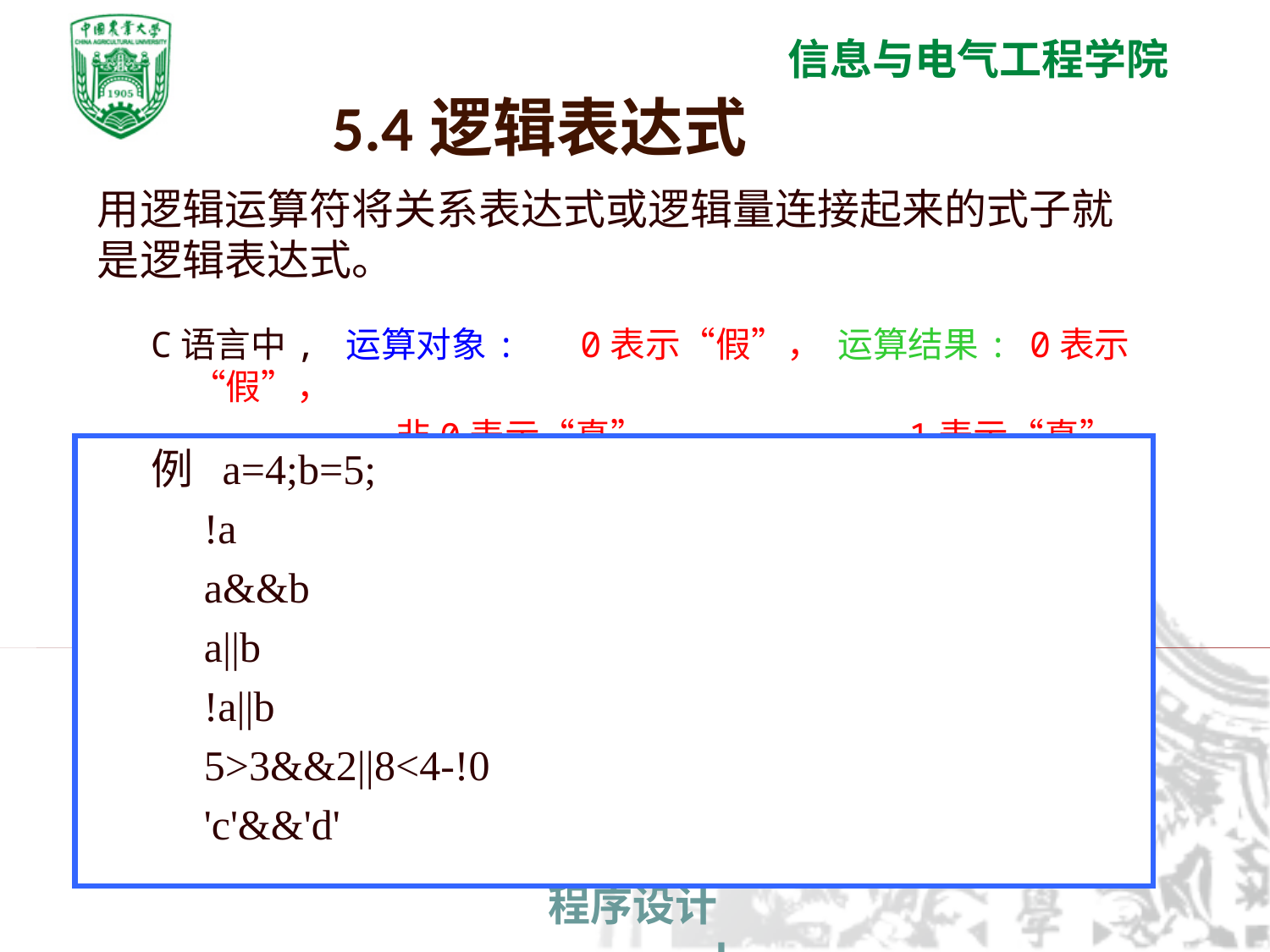

5.4逻辑表达式
用逻辑运算符将关系表达式或逻辑量连接起来的式子就是逻辑表达式。
C语言中, 运算对象:   0表示“假”，  运算结果: 0表示“假”，
              非0表示“真”,           1表示“真”,
例  a=4;b=5;
     !a
     a&&b
     a||b
     !a||b
     5>3&&2||8<4-!0
     'c'&&'d'